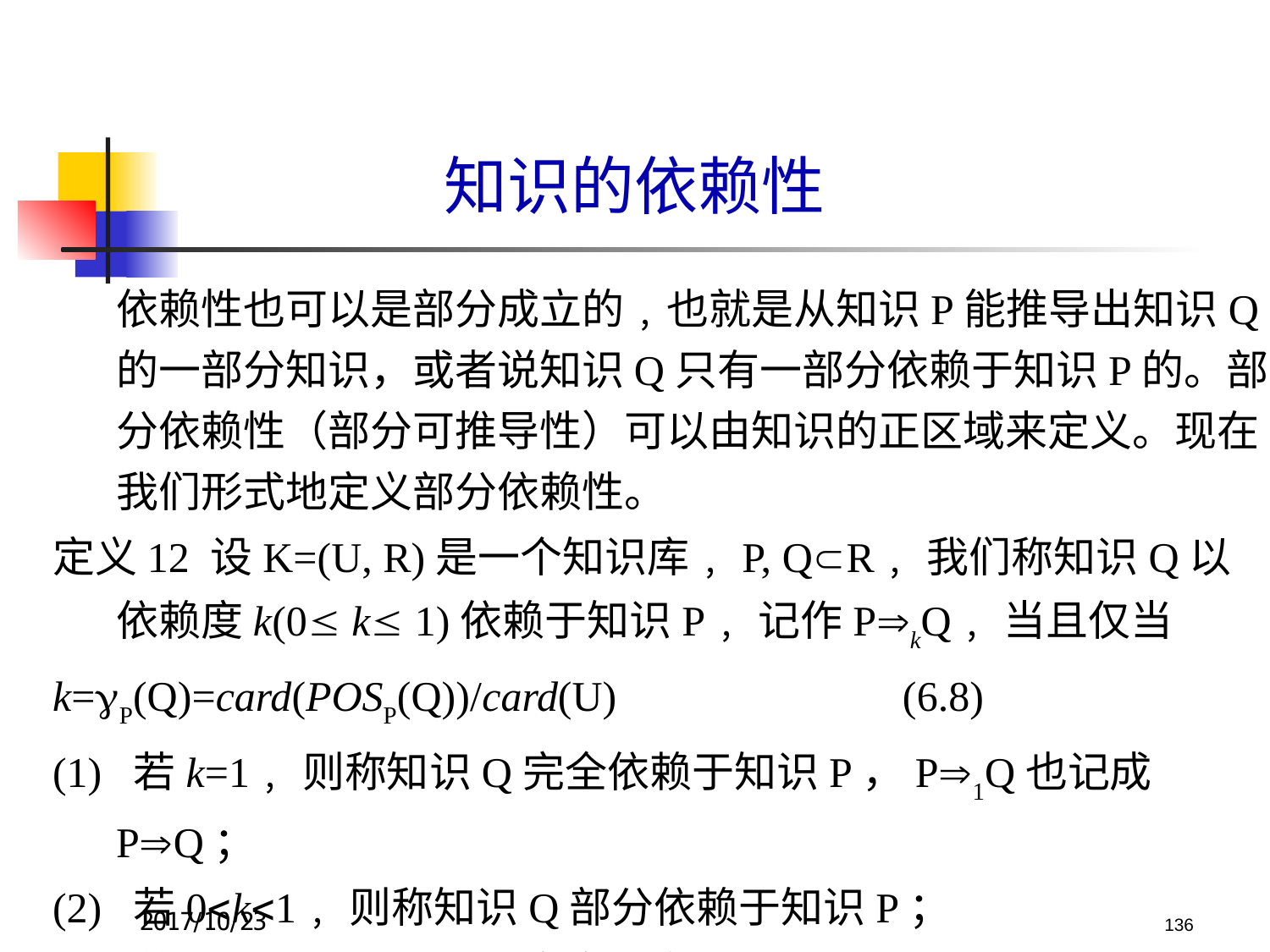

# 知识的依赖性
	依赖性也可以是部分成立的﹐也就是从知识P能推导出知识Q的一部分知识，或者说知识Q只有一部分依赖于知识P的。部分依赖性（部分可推导性）可以由知识的正区域来定义。现在我们形式地定义部分依赖性。
定义12 设K=(U, R)是一个知识库﹐P, Q⊂R﹐我们称知识Q以依赖度k(0≤ k≤ 1)依赖于知识P﹐记作P⇒kQ﹐当且仅当
k=γP(Q)=card(POSP(Q))/card(U)                           (6.8)
(1)  若k=1﹐则称知识Q完全依赖于知识P，P⇒1Q也记成P⇒Q；
(2)  若0<k<1﹐则称知识Q部分依赖于知识P；
(3)  若k=0﹐则称知识Q完全独立于与知识P。
2017/10/23
136